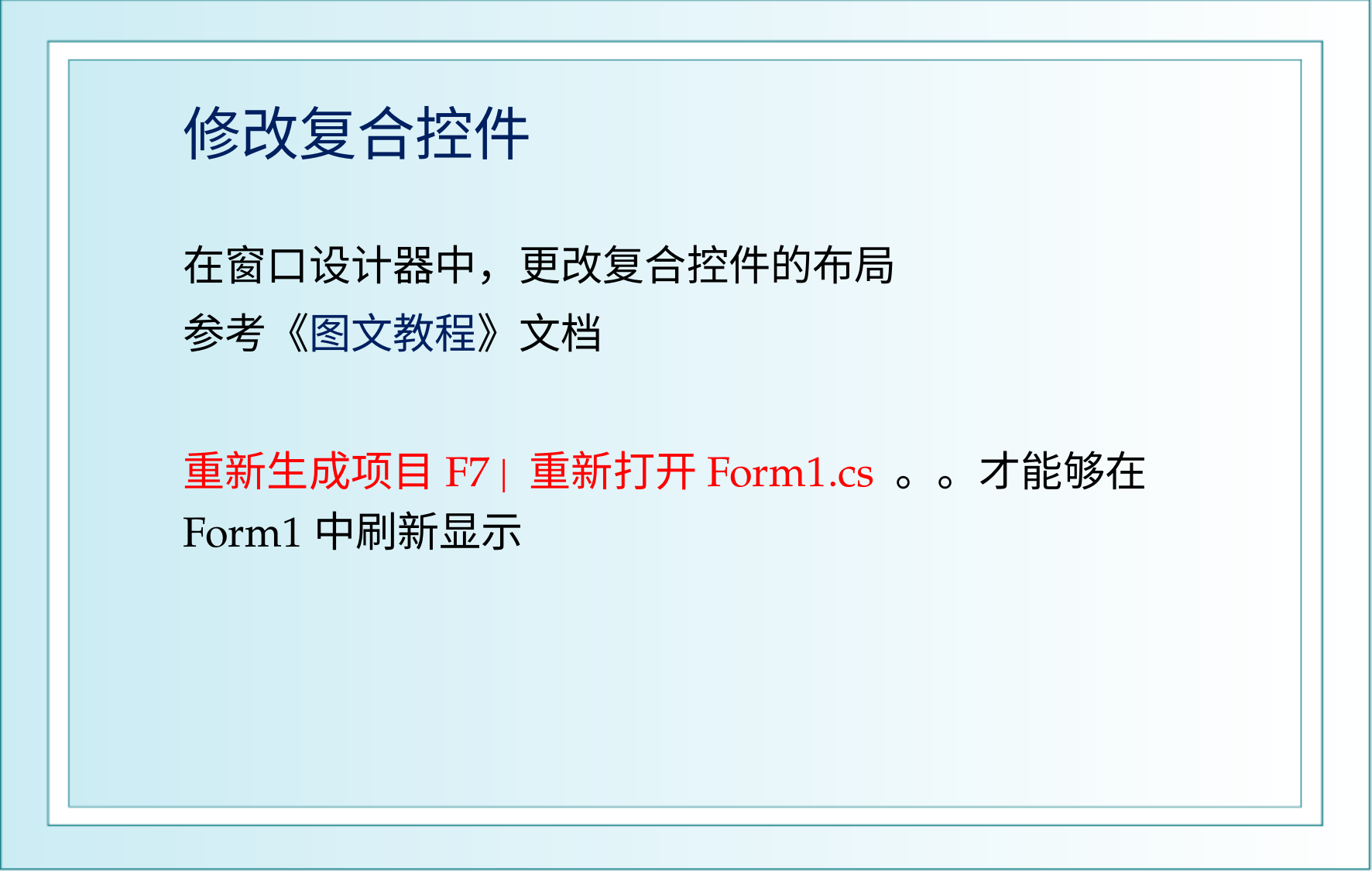

# 修改复合控件
在窗口设计器中，更改复合控件的布局
参考《图文教程》文档

重新生成项目F7 | 重新打开Form1.cs 。。才能够在Form1中刷新显示